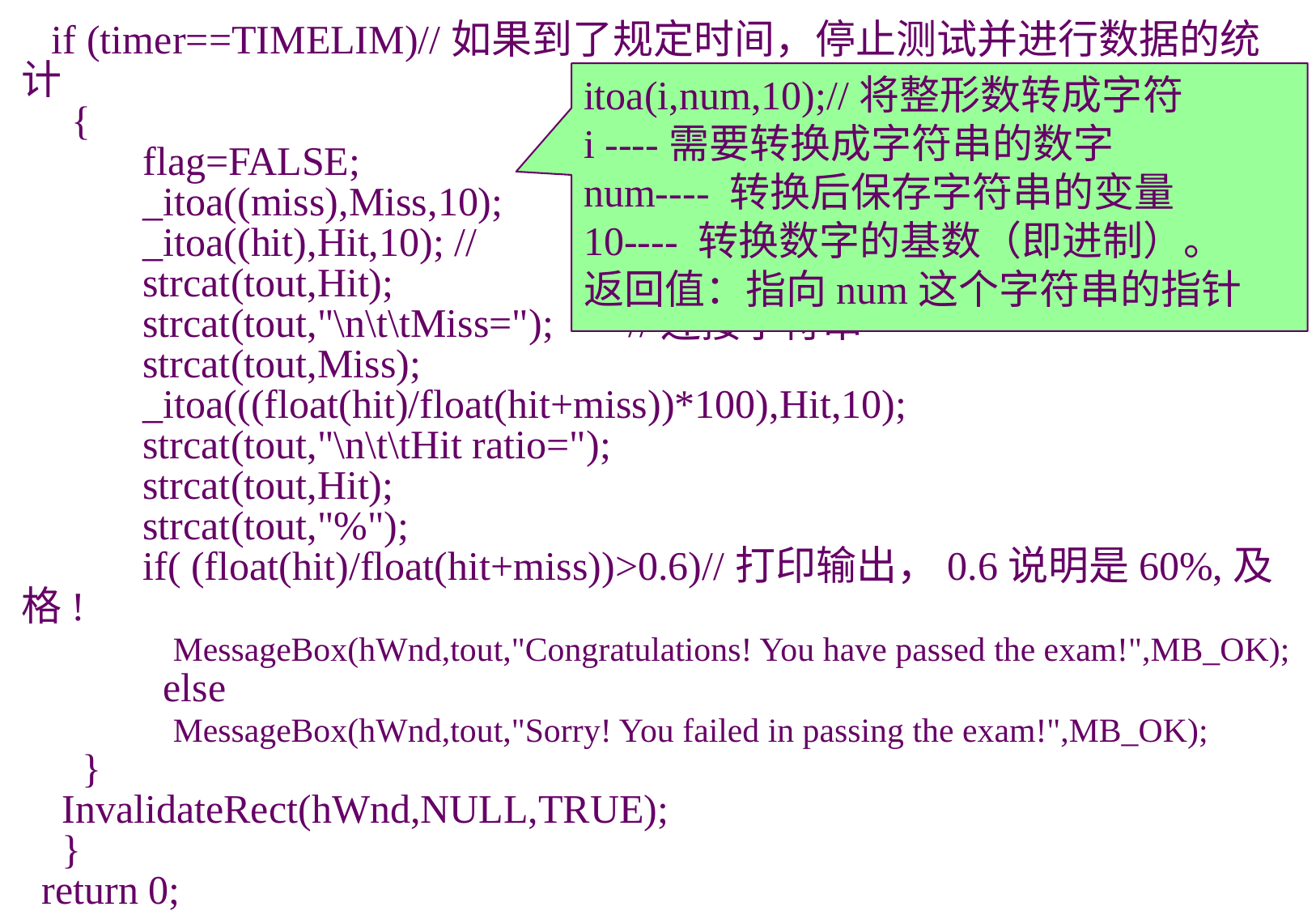

if (timer==TIMELIM)//如果到了规定时间，停止测试并进行数据的统计
     {
	flag=FALSE;
	_itoa((miss),Miss,10);
	_itoa((hit),Hit,10); //
	strcat(tout,Hit);
	strcat(tout,"\n\t\tMiss=");	//连接字符串
	strcat(tout,Miss);
	_itoa(((float(hit)/float(hit+miss))*100),Hit,10);
	strcat(tout,"\n\t\tHit ratio=");
	strcat(tout,Hit);
	strcat(tout,"%");
	if( (float(hit)/float(hit+miss))>0.6)//打印输出，0.6说明是60%,及格!
  	   MessageBox(hWnd,tout,"Congratulations! You have passed the exam!",MB_OK);
              else
  	   MessageBox(hWnd,tout,"Sorry! You failed in passing the exam!",MB_OK);
      }
    InvalidateRect(hWnd,NULL,TRUE);
    }
  return 0;
}
itoa(i,num,10);//将整形数转成字符
i ----需要转换成字符串的数字
num---- 转换后保存字符串的变量
10---- 转换数字的基数（即进制）。
返回值：指向num这个字符串的指针